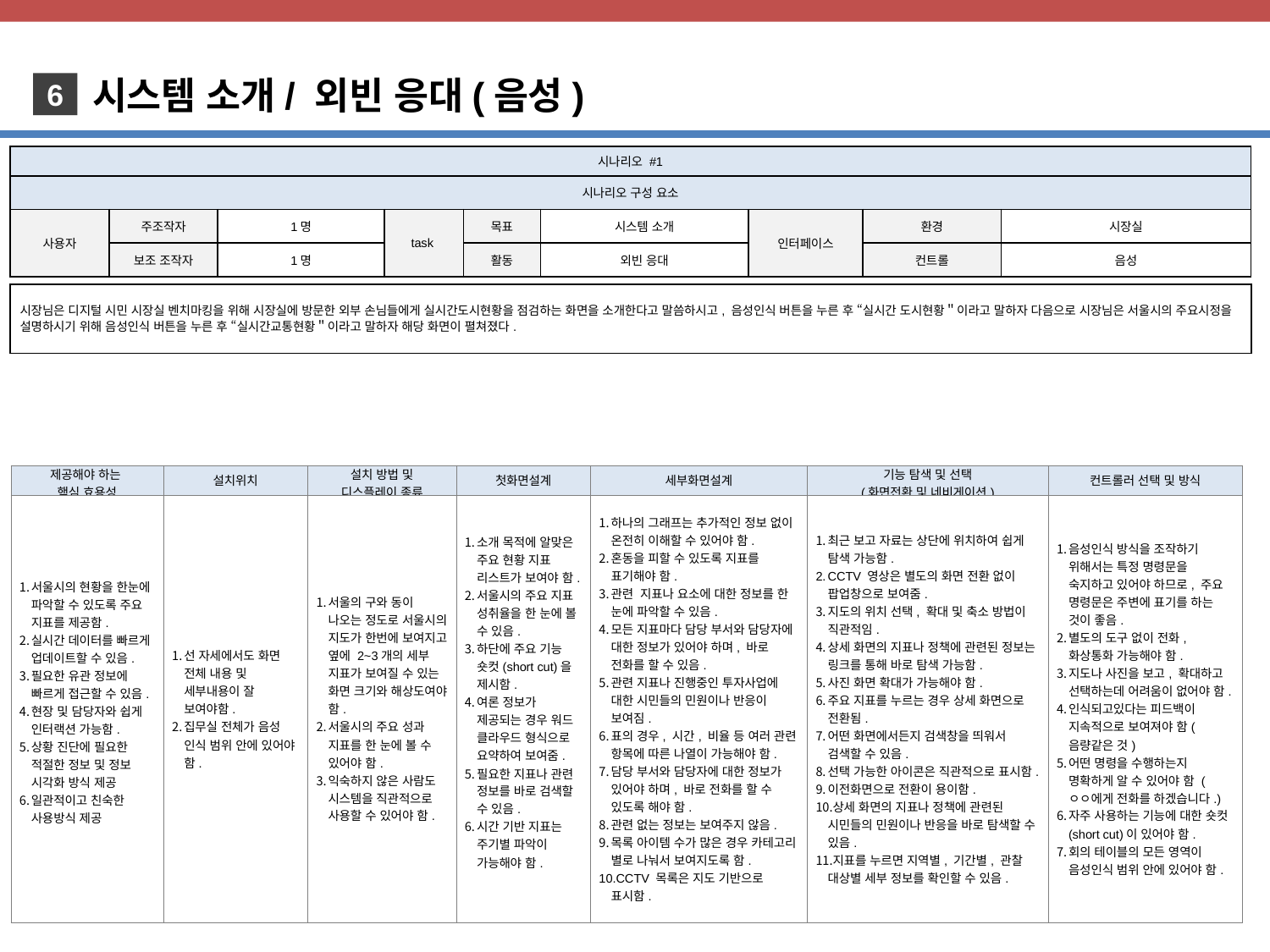

시스템 소개/ 외빈 응대(음성)
6
| 시나리오 #1 |  |  |  |  |  |  |  |  |
| --- | --- | --- | --- | --- | --- | --- | --- | --- |
| 시나리오 구성 요소 |  |  |  |  |  |  |  |  |
| 사용자 | 주조작자 | 1명 | task | 목표 | 시스템 소개 | 인터페이스 | 환경 | 시장실 |
|  | 보조 조작자 | 1명 |  | 활동 | 외빈 응대 |  | 컨트롤 | 음성 |
| 시장님은 디지털 시민 시장실 벤치마킹을 위해 시장실에 방문한 외부 손님들에게 실시간도시현황을 점검하는 화면을 소개한다고 말씀하시고, 음성인식 버튼을 누른 후 “실시간 도시현황＂이라고 말하자 다음으로 시장님은 서울시의 주요시정을 설명하시기 위해 음성인식 버튼을 누른 후 “실시간교통현황＂이라고 말하자 해당 화면이 펼쳐졌다. |
| --- |
| 제공해야 하는 핵심 효용성 | 설치위치 | 설치 방법 및 디스플레이 종류 | 첫화면설계 | 세부화면설계 | 기능 탐색 및 선택 (화면전환 및 네비게이션) | 컨트롤러 선택 및 방식 |
| --- | --- | --- | --- | --- | --- | --- |
| 서울시의 현황을 한눈에 파악할 수 있도록 주요 지표를 제공함. 실시간 데이터를 빠르게 업데이트할 수 있음. 필요한 유관 정보에 빠르게 접근할 수 있음. 현장 및 담당자와 쉽게 인터랙션 가능함. 상황 진단에 필요한 적절한 정보 및 정보 시각화 방식 제공 일관적이고 친숙한 사용방식 제공 | 선 자세에서도 화면 전체 내용 및 세부내용이 잘 보여야함. 집무실 전체가 음성 인식 범위 안에 있어야 함. | 서울의 구와 동이 나오는 정도로 서울시의 지도가 한번에 보여지고 옆에 2~3개의 세부 지표가 보여질 수 있는 화면 크기와 해상도여야 함. 서울시의 주요 성과 지표를 한 눈에 볼 수 있어야 함. 익숙하지 않은 사람도 시스템을 직관적으로 사용할 수 있어야 함. | 소개 목적에 알맞은 주요 현황 지표 리스트가 보여야 함. 서울시의 주요 지표 성취율을 한 눈에 볼 수 있음. 하단에 주요 기능 숏컷(short cut)을 제시함. 여론 정보가 제공되는 경우 워드 클라우드 형식으로 요약하여 보여줌. 필요한 지표나 관련 정보를 바로 검색할 수 있음. 시간 기반 지표는 주기별 파악이 가능해야 함. | 하나의 그래프는 추가적인 정보 없이 온전히 이해할 수 있어야 함. 혼동을 피할 수 있도록 지표를 표기해야 함. 관련 지표나 요소에 대한 정보를 한 눈에 파악할 수 있음. 모든 지표마다 담당 부서와 담당자에 대한 정보가 있어야 하며, 바로 전화를 할 수 있음. 관련 지표나 진행중인 투자사업에 대한 시민들의 민원이나 반응이 보여짐. 표의 경우, 시간, 비율 등 여러 관련 항목에 따른 나열이 가능해야 함. 담당 부서와 담당자에 대한 정보가 있어야 하며, 바로 전화를 할 수 있도록 해야 함. 관련 없는 정보는 보여주지 않음. 목록 아이템 수가 많은 경우 카테고리 별로 나눠서 보여지도록 함. CCTV 목록은 지도 기반으로 표시함. | 최근 보고 자료는 상단에 위치하여 쉽게 탐색 가능함. CCTV 영상은 별도의 화면 전환 없이 팝업창으로 보여줌. 지도의 위치 선택, 확대 및 축소 방법이 직관적임. 상세 화면의 지표나 정책에 관련된 정보는 링크를 통해 바로 탐색 가능함. 사진 화면 확대가 가능해야 함. 주요 지표를 누르는 경우 상세 화면으로 전환됨. 어떤 화면에서든지 검색창을 띄워서 검색할 수 있음. 선택 가능한 아이콘은 직관적으로 표시함. 이전화면으로 전환이 용이함. 상세 화면의 지표나 정책에 관련된 시민들의 민원이나 반응을 바로 탐색할 수 있음. 지표를 누르면 지역별, 기간별, 관찰 대상별 세부 정보를 확인할 수 있음. | 음성인식 방식을 조작하기 위해서는 특정 명령문을 숙지하고 있어야 하므로, 주요 명령문은 주변에 표기를 하는 것이 좋음. 별도의 도구 없이 전화, 화상통화 가능해야 함. 지도나 사진을 보고, 확대하고 선택하는데 어려움이 없어야 함. 인식되고있다는 피드백이 지속적으로 보여져야 함(음량같은 것) 어떤 명령을 수행하는지 명확하게 알 수 있어야 함 (ㅇㅇ에게 전화를 하겠습니다.) 자주 사용하는 기능에 대한 숏컷(short cut)이 있어야 함. 회의 테이블의 모든 영역이 음성인식 범위 안에 있어야 함. |